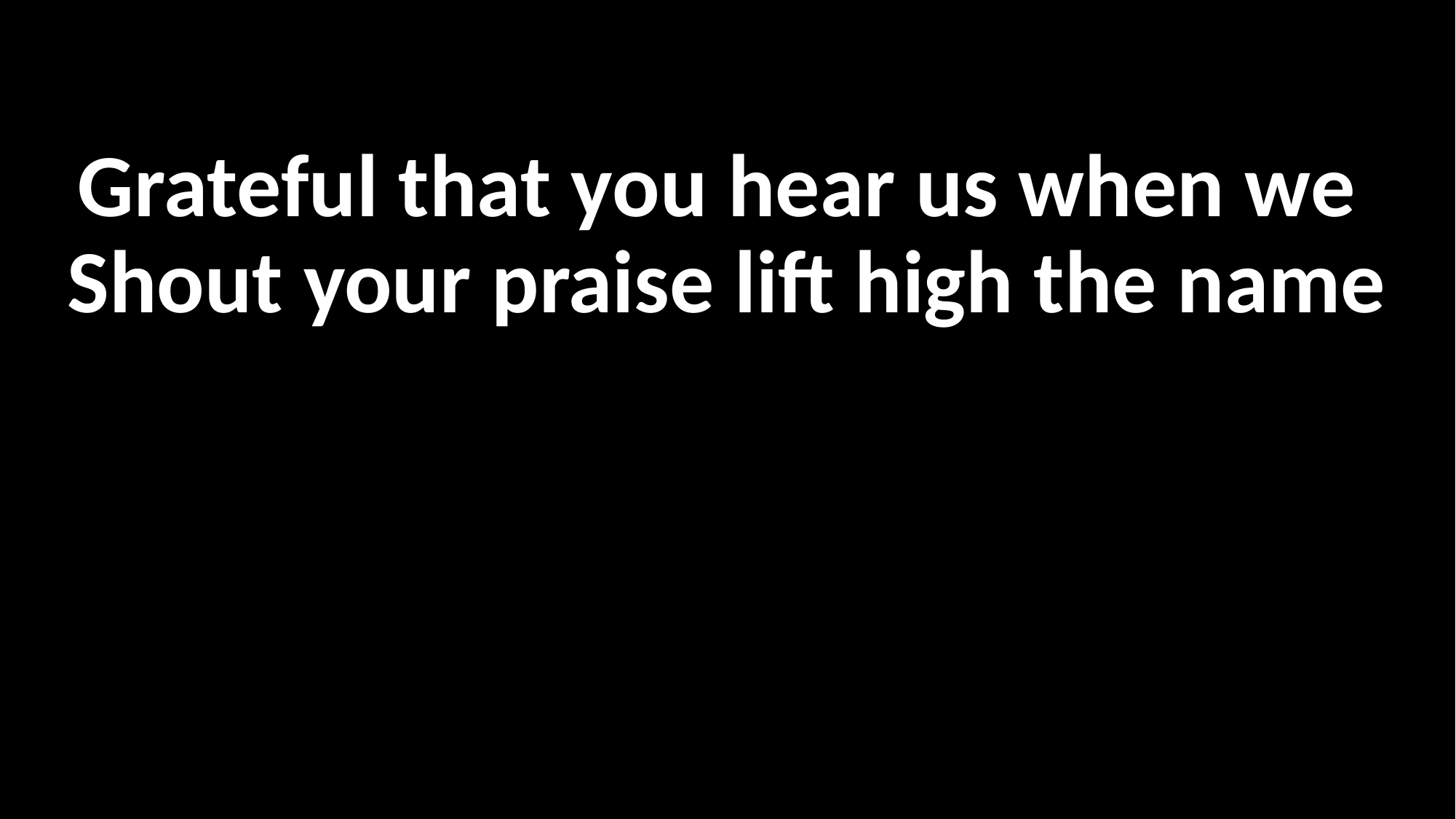

Grateful that you hear us when we
Shout your praise lift high the name
영원한 주의 나라 모두 경배해
영광의 왕